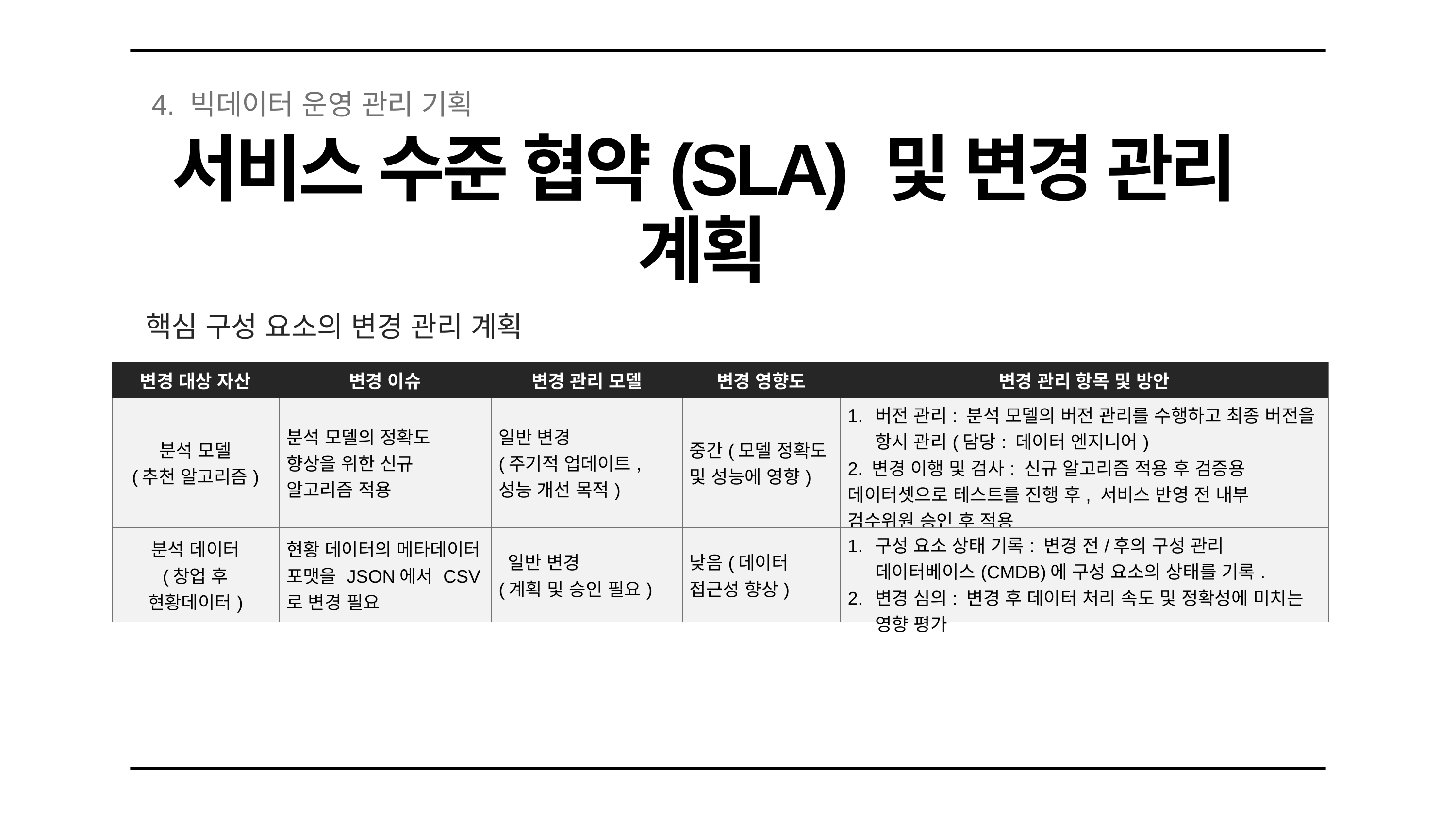

4. 빅데이터 운영 관리 기획
서비스 수준 협약(SLA) 및 변경 관리 계획
핵심 구성 요소의 변경 관리 계획
| 변경 대상 자산 | 변경 이슈 | 변경 관리 모델 | 변경 영향도 | 변경 관리 항목 및 방안 |
| --- | --- | --- | --- | --- |
| 분석 모델 (추천 알고리즘) | 분석 모델의 정확도 향상을 위한 신규 알고리즘 적용 | 일반 변경 (주기적 업데이트, 성능 개선 목적) | 중간(모델 정확도 및 성능에 영향) | 버전 관리: 분석 모델의 버전 관리를 수행하고 최종 버전을 항시 관리(담당: 데이터 엔지니어) 2. 변경 이행 및 검사: 신규 알고리즘 적용 후 검증용 데이터셋으로 테스트를 진행 후, 서비스 반영 전 내부 검수위원 승인 후 적용 |
| 분석 데이터 (창업 후 현황데이터) | 현황 데이터의 메타데이터 포맷을 JSON에서 CSV로 변경 필요 | 일반 변경 (계획 및 승인 필요) | 낮음(데이터 접근성 향상) | 구성 요소 상태 기록: 변경 전/후의 구성 관리 데이터베이스(CMDB)에 구성 요소의 상태를 기록. 변경 심의: 변경 후 데이터 처리 속도 및 정확성에 미치는 영향 평가 |